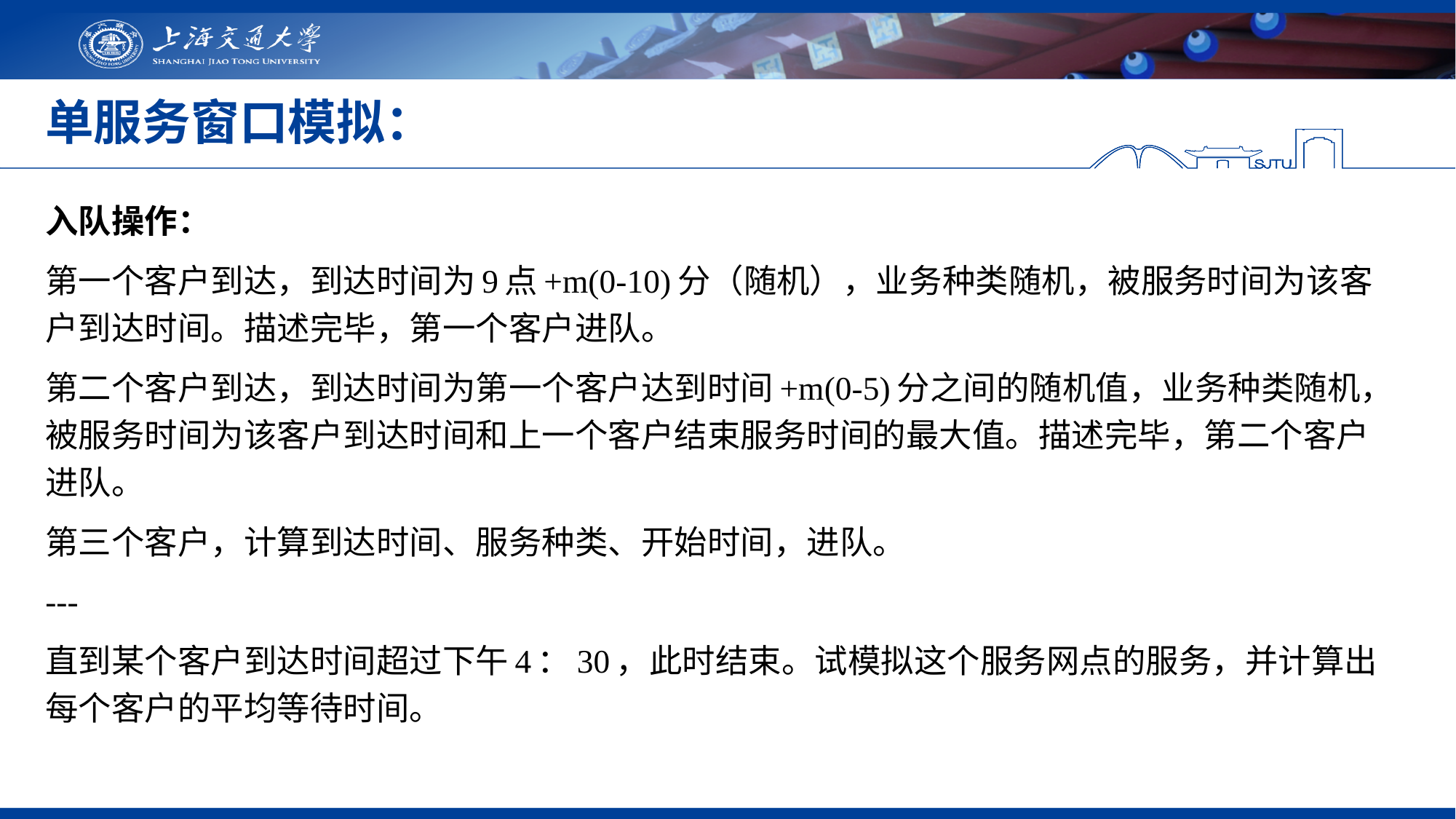

# 单服务窗口模拟：
入队操作：
第一个客户到达，到达时间为9点+m(0-10)分（随机），业务种类随机，被服务时间为该客户到达时间。描述完毕，第一个客户进队。
第二个客户到达，到达时间为第一个客户达到时间+m(0-5)分之间的随机值，业务种类随机，被服务时间为该客户到达时间和上一个客户结束服务时间的最大值。描述完毕，第二个客户进队。
第三个客户，计算到达时间、服务种类、开始时间，进队。
---
直到某个客户到达时间超过下午4：30，此时结束。试模拟这个服务网点的服务，并计算出每个客户的平均等待时间。